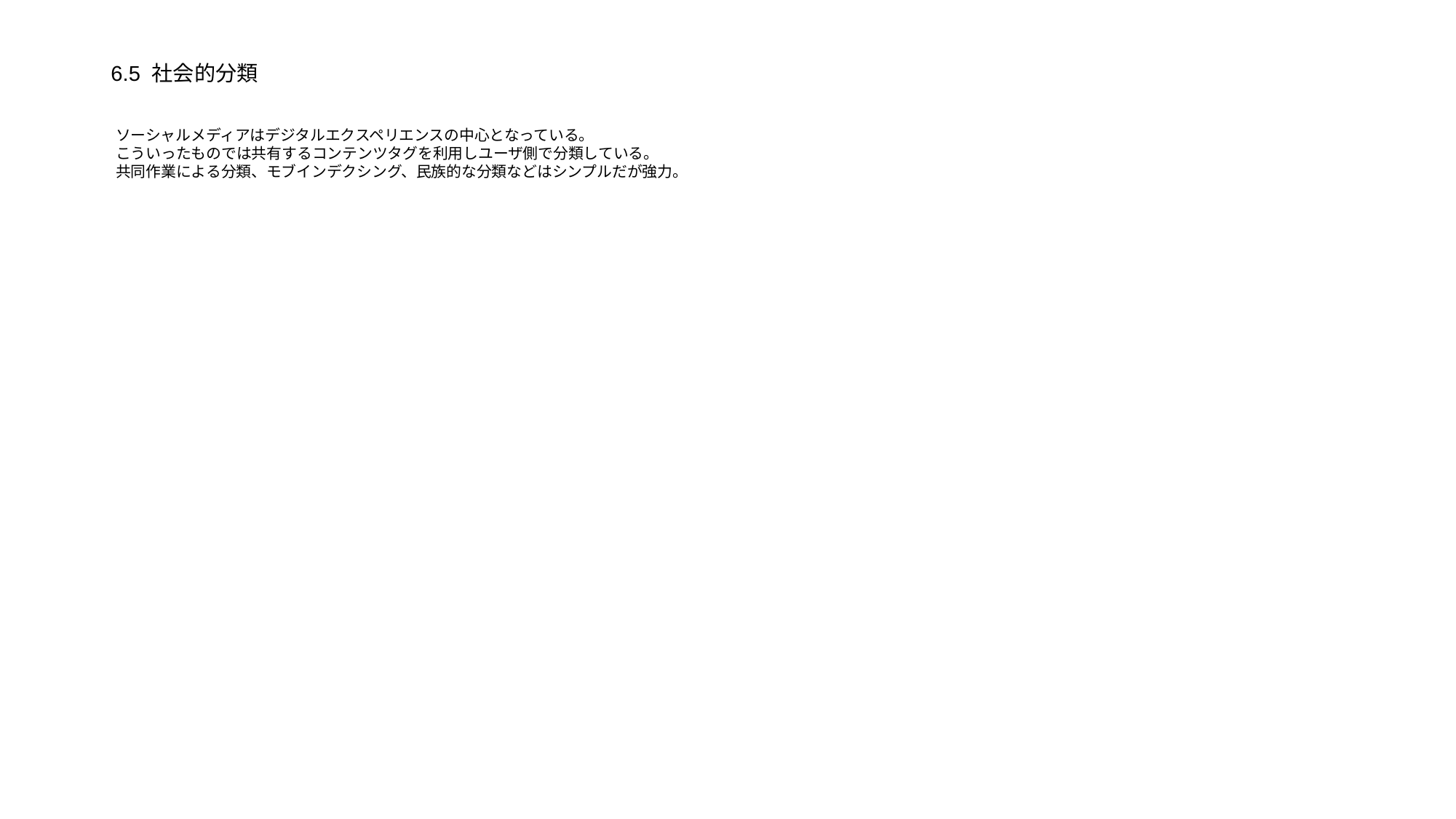

# 6.5 社会的分類
ソーシャルメディアはデジタルエクスペリエンスの中心となっている。
こういったものでは共有するコンテンツタグを利用しユーザ側で分類している。
共同作業による分類、モブインデクシング、民族的な分類などはシンプルだが強力。